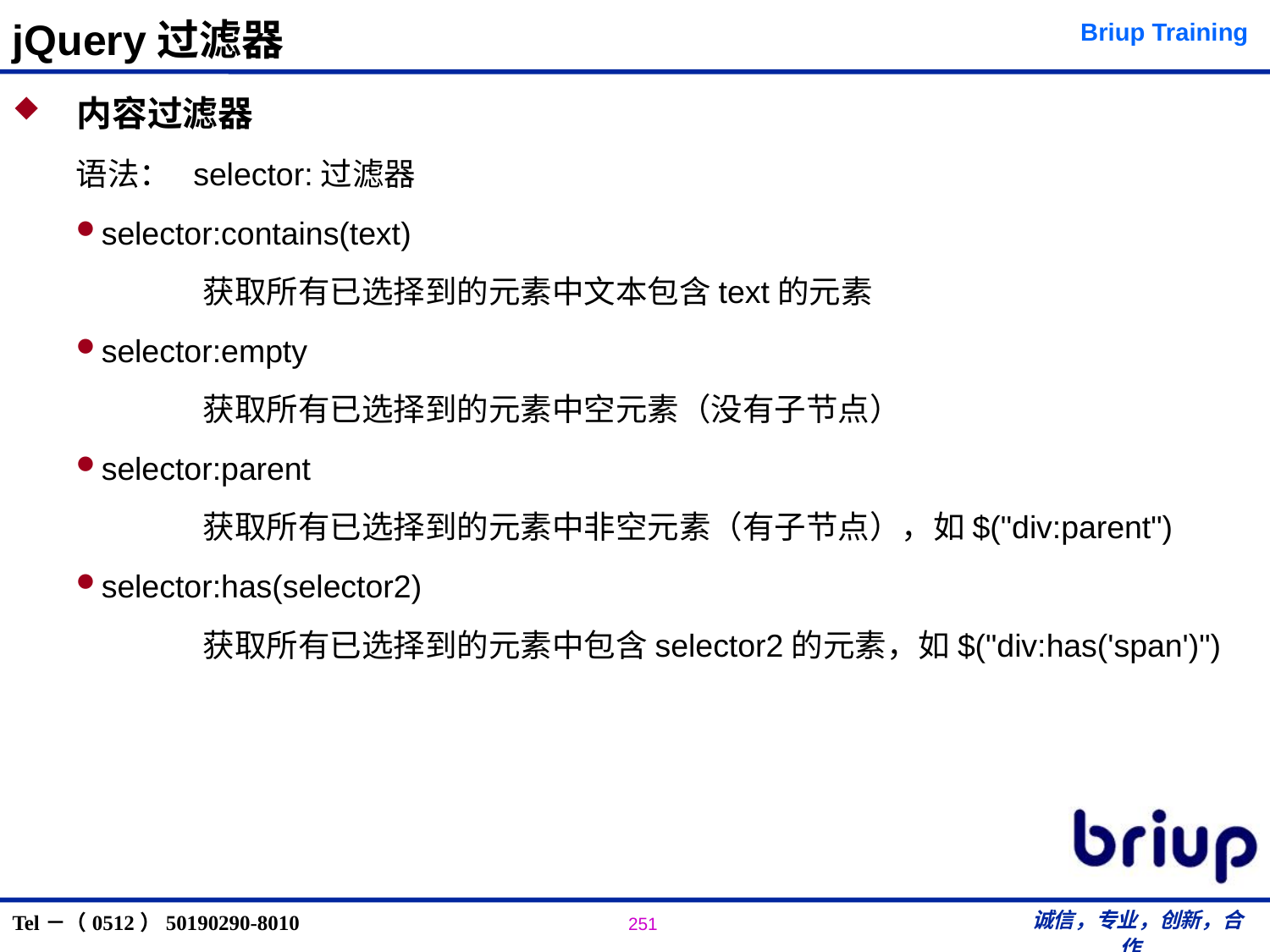

# jQuery过滤器

 内容过滤器
语法：  selector:过滤器
selector:contains(text)
	获取所有已选择到的元素中文本包含text的元素
selector:empty
	获取所有已选择到的元素中空元素（没有子节点）
selector:parent
	获取所有已选择到的元素中非空元素（有子节点），如$("div:parent")
selector:has(selector2)
	获取所有已选择到的元素中包含selector2的元素，如$("div:has('span')")